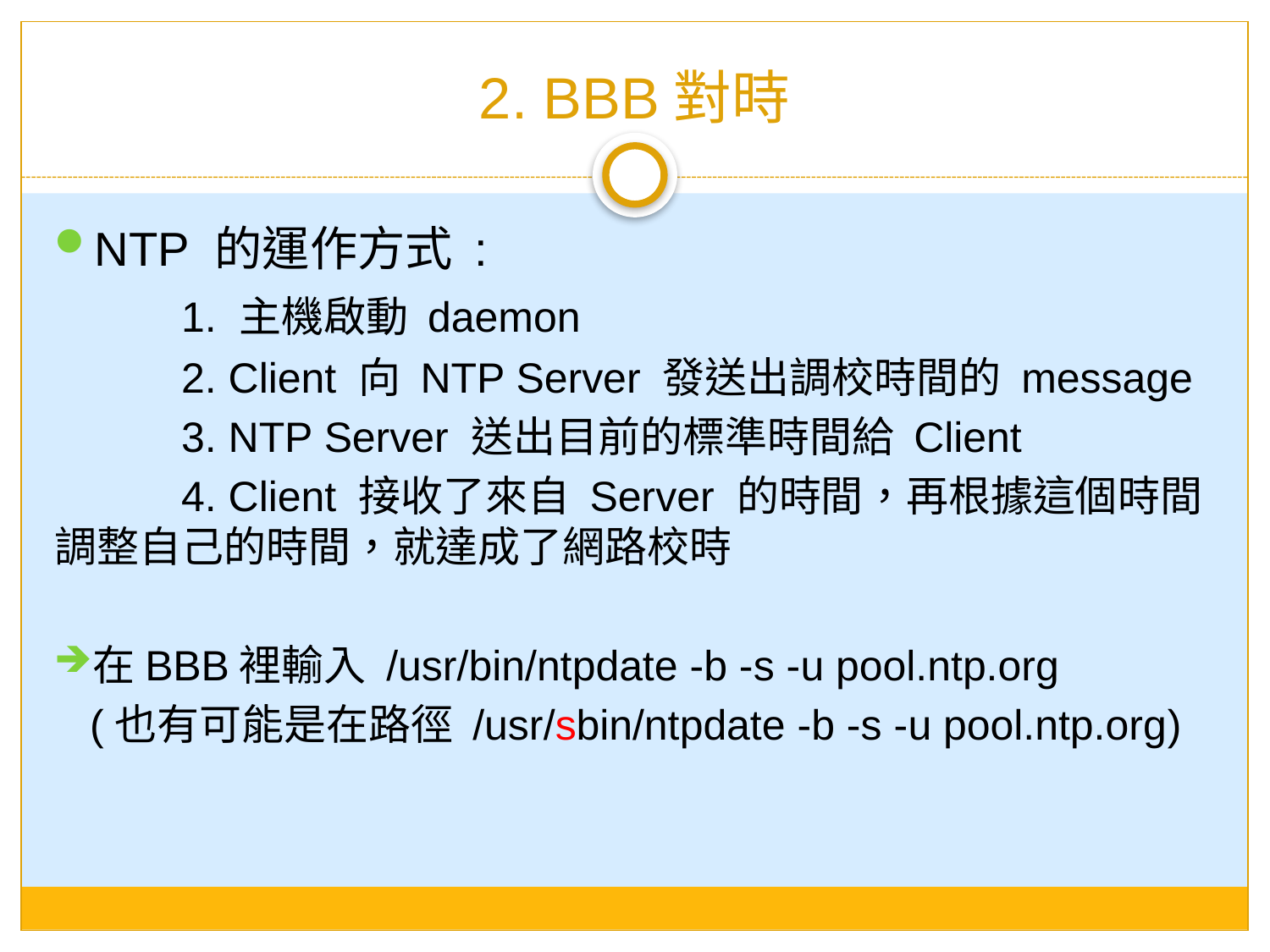

# 2. BBB對時
NTP 的運作方式 :
	1. 主機啟動 daemon
	2. Client 向 NTP Server 發送出調校時間的 message
	3. NTP Server 送出目前的標準時間給 Client
	4. Client 接收了來自 Server 的時間，再根據這個時間調整自己的時間，就達成了網路校時

在BBB裡輸入 /usr/bin/ntpdate -b -s -u pool.ntp.org
   (也有可能是在路徑 /usr/sbin/ntpdate -b -s -u pool.ntp.org)